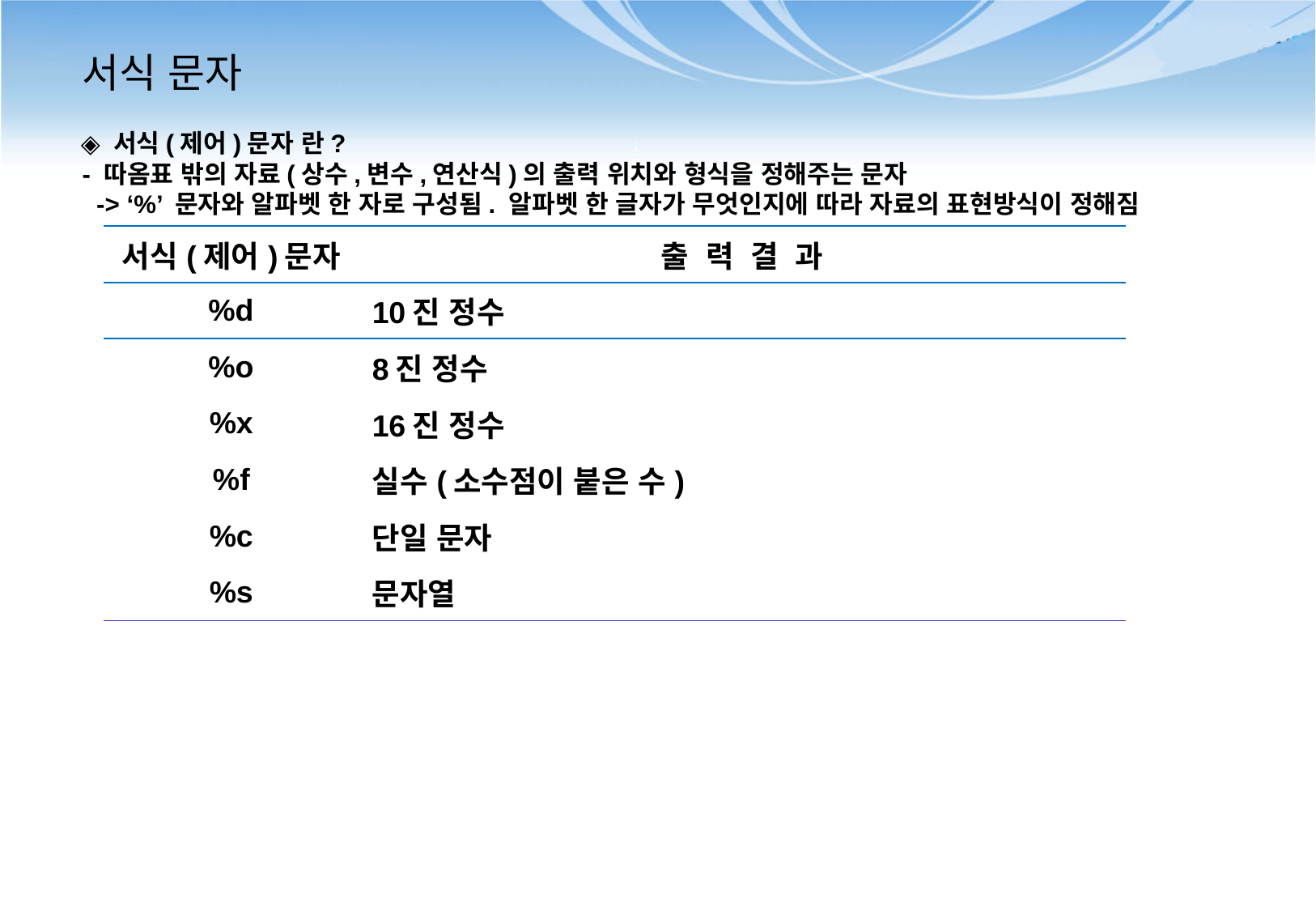

# 서식 문자
 ◈ 서식(제어)문자 란?
 - 따옴표 밖의 자료(상수,변수,연산식)의 출력 위치와 형식을 정해주는 문자
   -> ‘%’ 문자와 알파벳 한 자로 구성됨. 알파벳 한 글자가 무엇인지에 따라 자료의 표현방식이 정해짐

| 서식(제어)문자 | 출 력 결 과 |
| --- | --- |
| %d | 10진 정수 |
| %o | 8진 정수 |
| %x | 16진 정수 |
| %f | 실수(소수점이 붙은 수) |
| %c | 단일 문자 |
| %s | 문자열 |